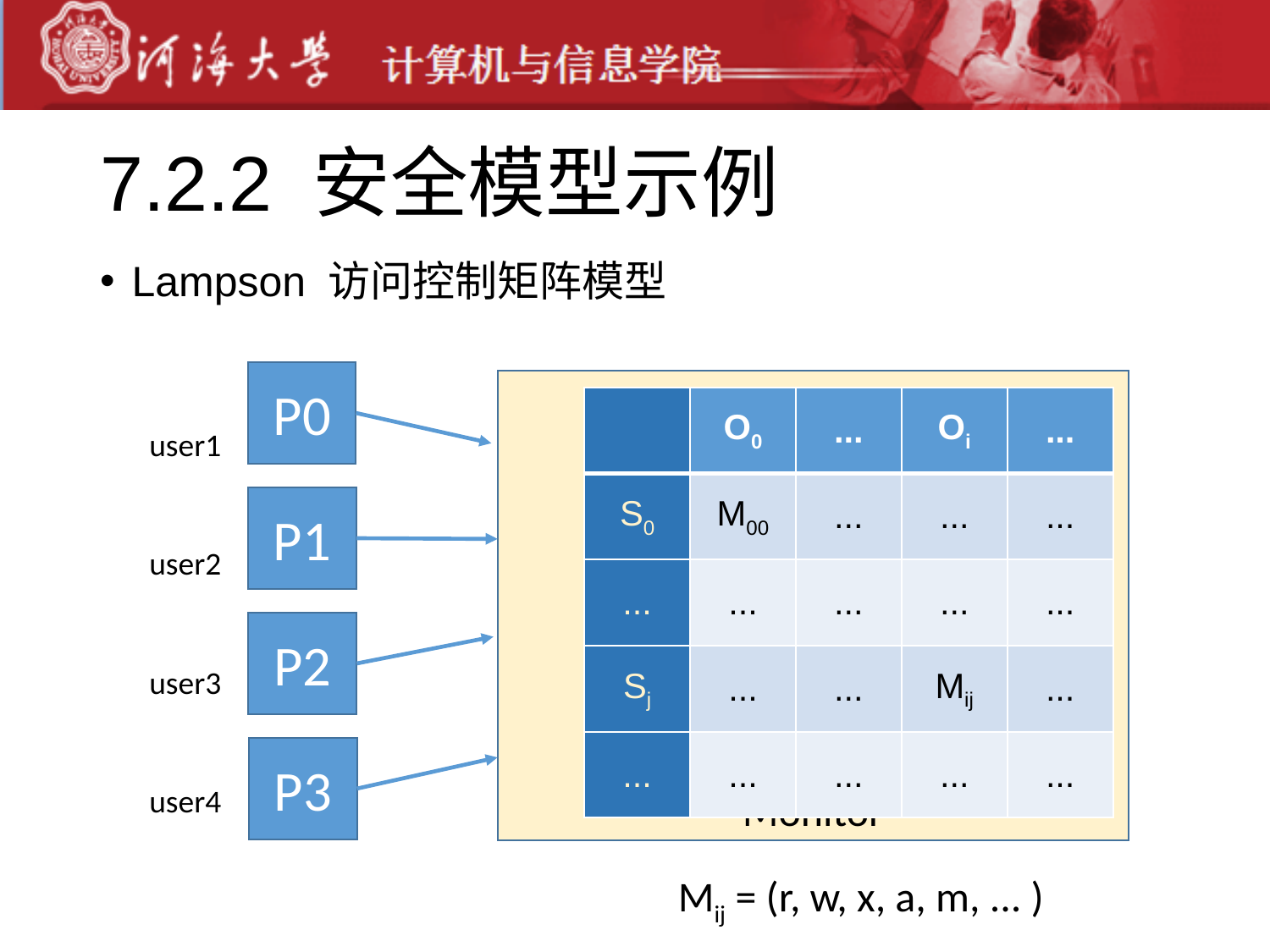

# 7.2.2 安全模型示例
Lampson 访问控制矩阵模型

P0
Monitor
|  | O0 | ... | Oi | ... |
| --- | --- | --- | --- | --- |
| S0 | M00 | ... | ... | ... |
| ... | ... | ... | ... | ... |
| Sj | ... | ... | Mij | ... |
| ... | ... | ... | ... | ... |
user1
P1
user2
P2
user3
P3
user4
Mij = (r, w, x, a, m, ... )